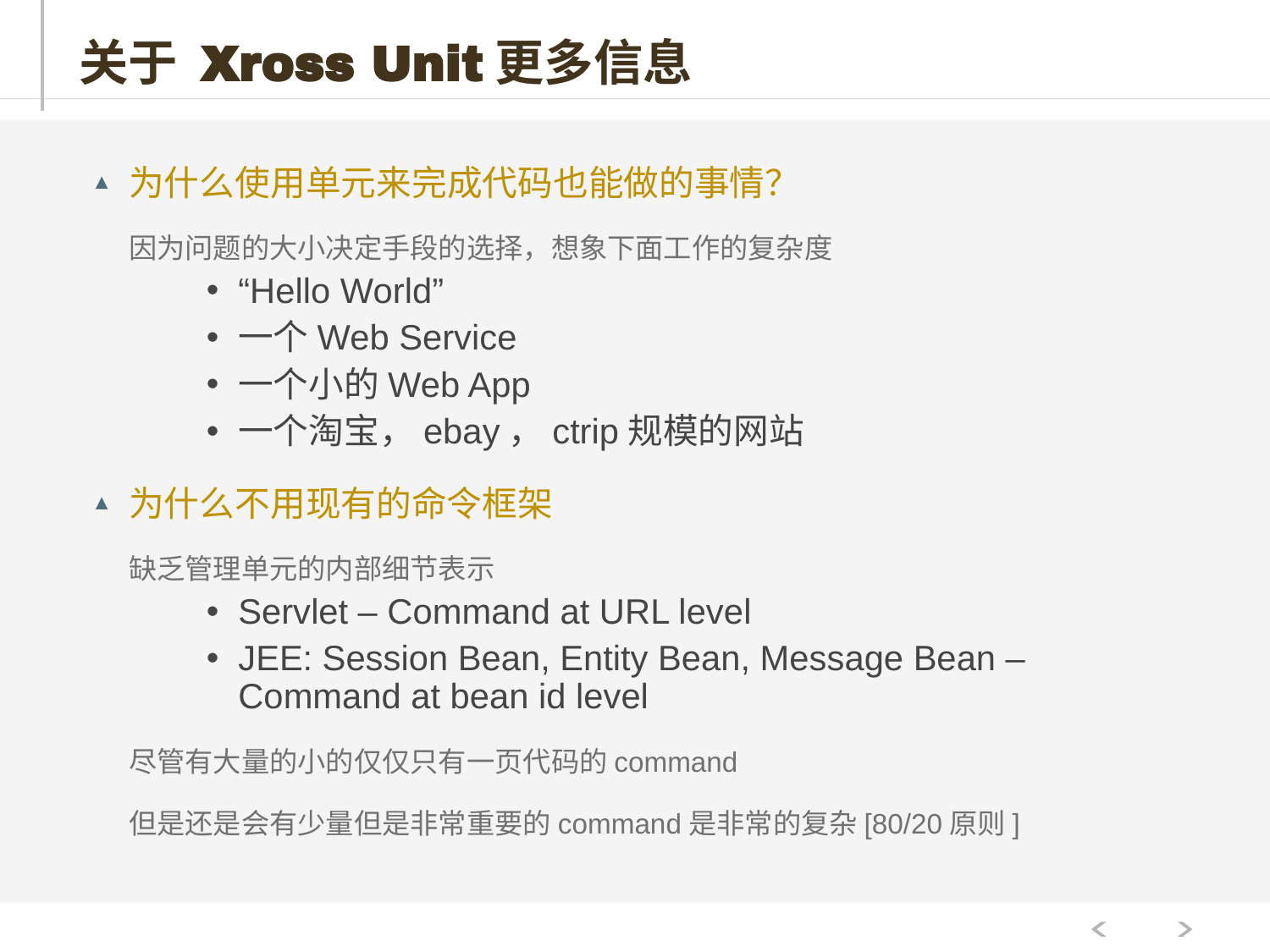

# 关于 Xross Unit更多信息
为什么使用单元来完成代码也能做的事情？
因为问题的大小决定手段的选择，想象下面工作的复杂度
“Hello World”
一个Web Service
一个小的Web App
一个淘宝，ebay，ctrip规模的网站
为什么不用现有的命令框架
缺乏管理单元的内部细节表示
Servlet – Command at URL level
JEE: Session Bean, Entity Bean, Message Bean – Command at bean id level
尽管有大量的小的仅仅只有一页代码的command
但是还是会有少量但是非常重要的command是非常的复杂[80/20原则]